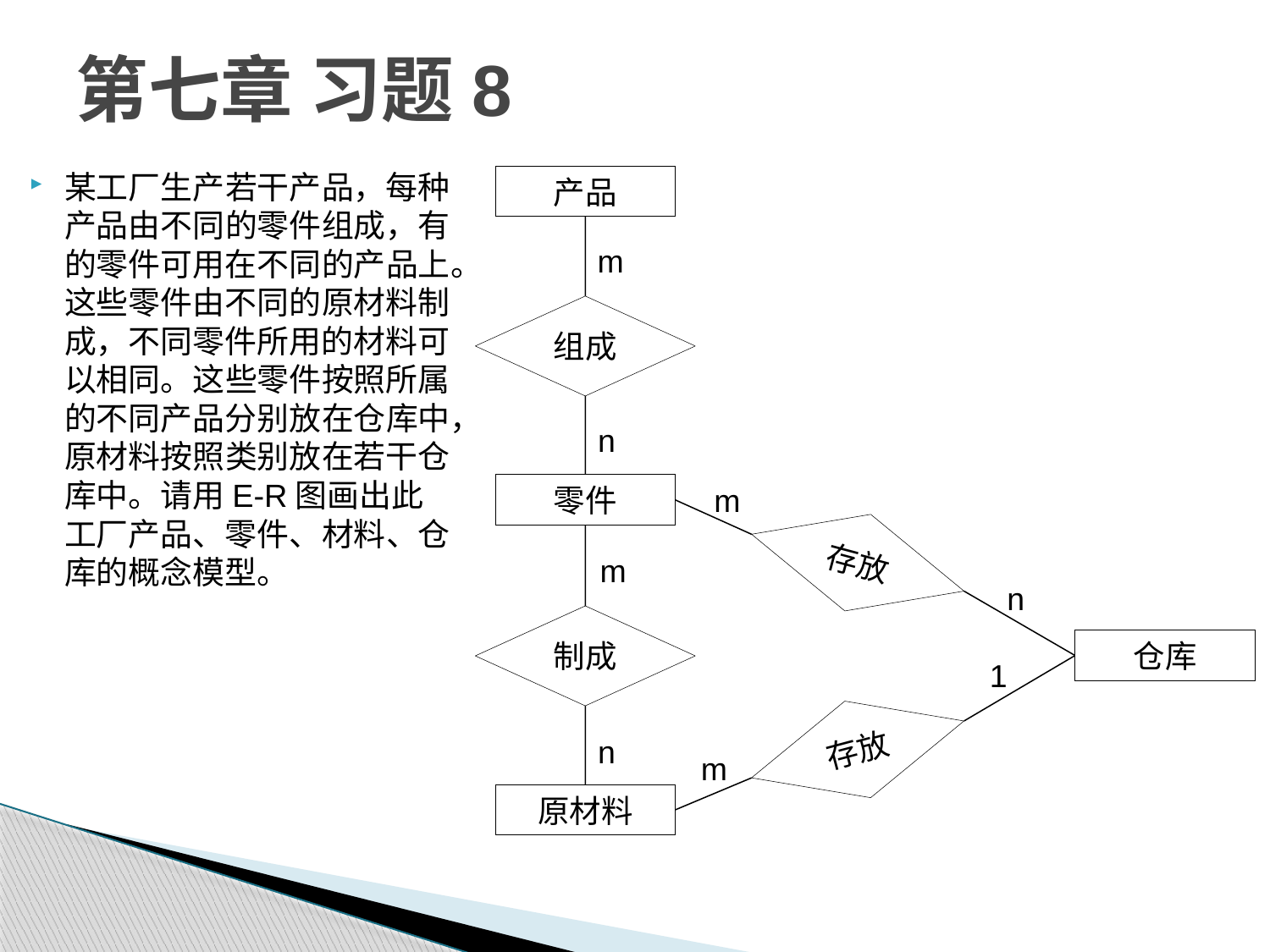

第七章 习题8
某工厂生产若干产品，每种产品由不同的零件组成，有的零件可用在不同的产品上。这些零件由不同的原材料制成，不同零件所用的材料可以相同。这些零件按照所属的不同产品分别放在仓库中，原材料按照类别放在若干仓库中。请用E-R图画出此工厂产品、零件、材料、仓库的概念模型。
产品
m
组成
n
零件
m
存放
m
n
制成
仓库
1
存放
n
m
原材料